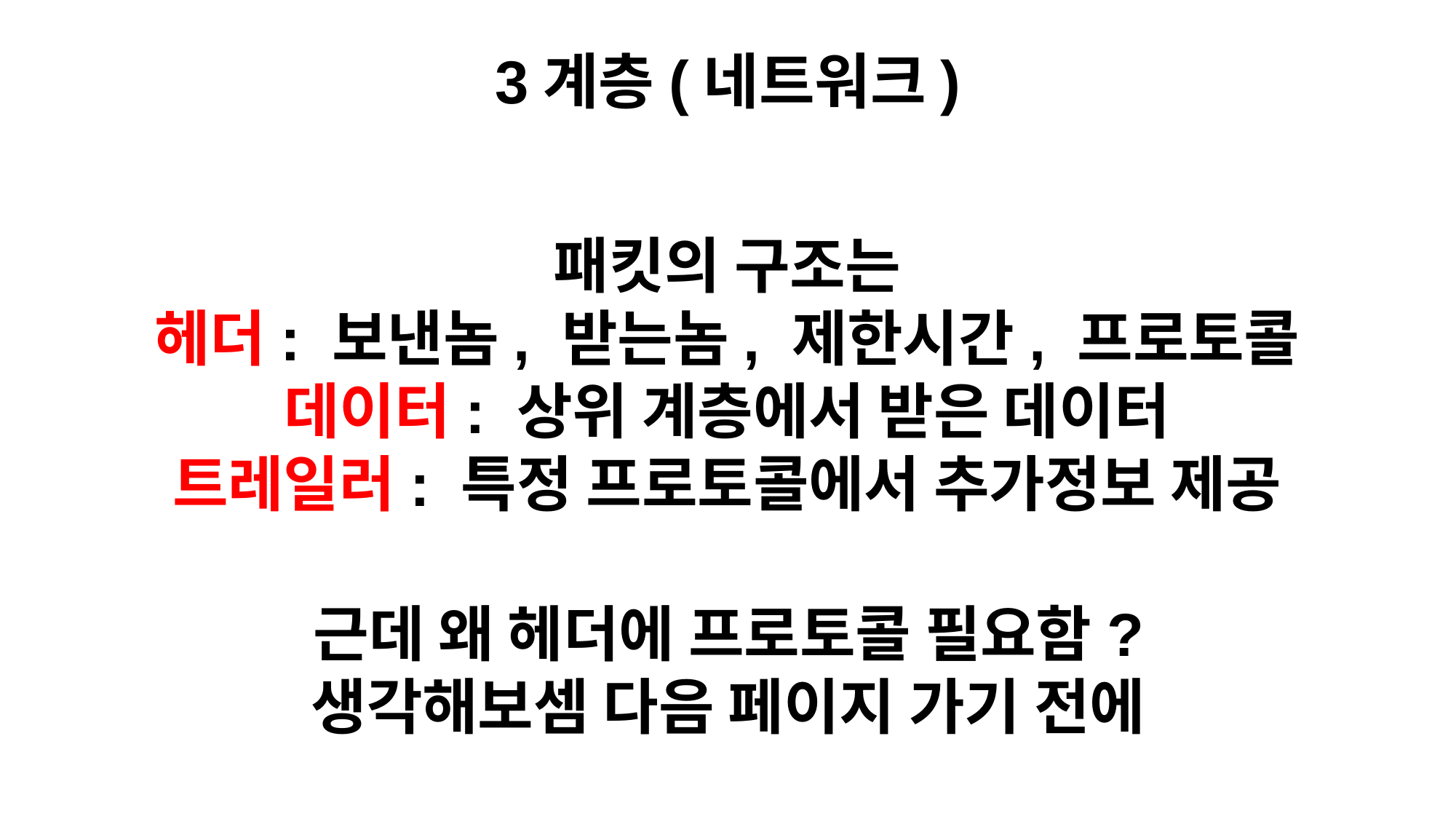

3계층(네트워크)
패킷의 구조는
헤더: 보낸놈, 받는놈, 제한시간, 프로토콜
데이터: 상위 계층에서 받은 데이터
트레일러: 특정 프로토콜에서 추가정보 제공
근데 왜 헤더에 프로토콜 필요함?
생각해보셈 다음 페이지 가기 전에